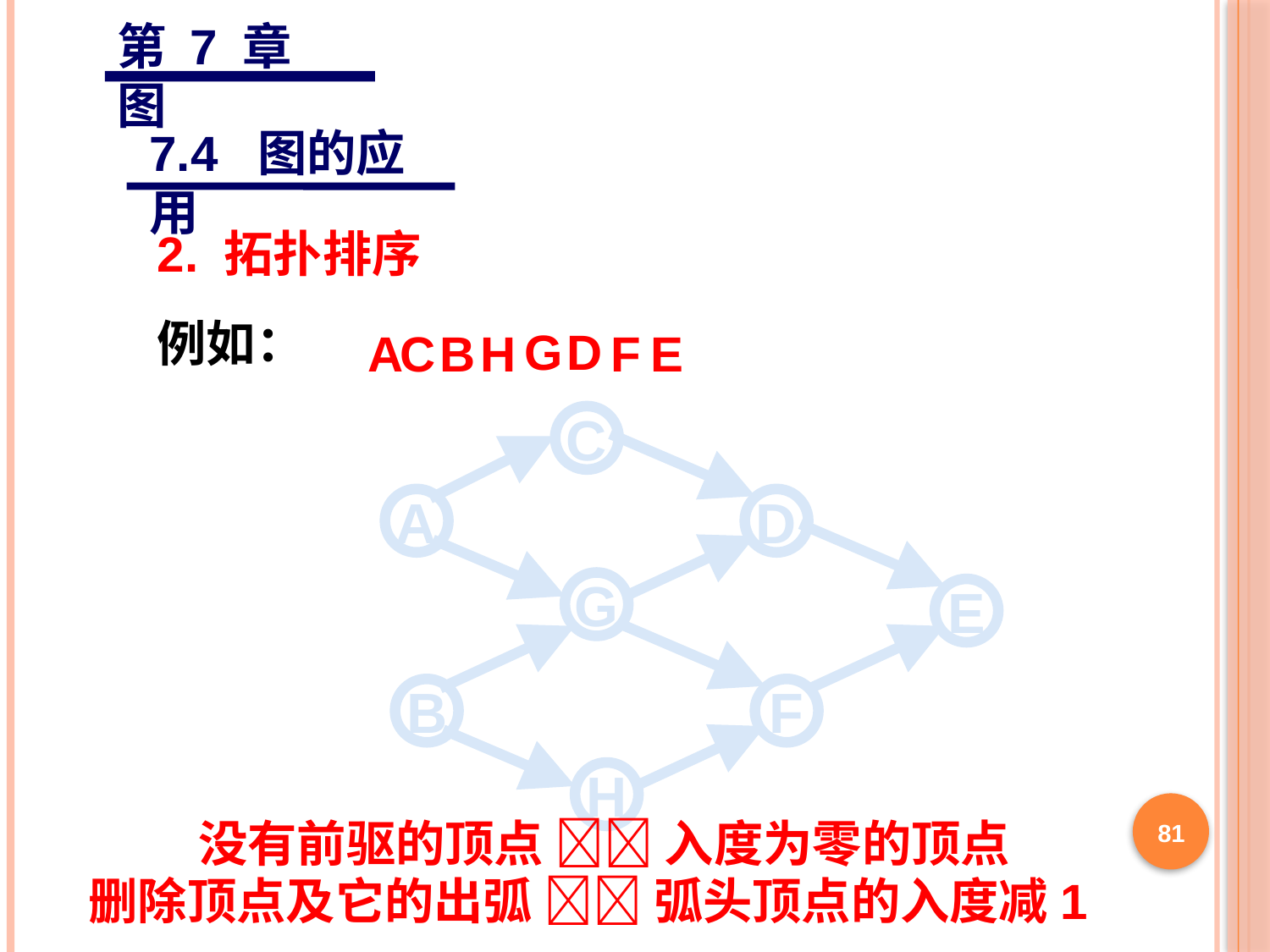

第 7 章  图

7.4  图的应用

2. 拓扑排序
例如：
G
D
A
C
B
H
F
E
C

A
D

G
E

B
F

H
C

A
D

G
E

B
F

H
81
没有前驱的顶点 ≡≡ 入度为零的顶点
删除顶点及它的出弧 ≡≡ 弧头顶点的入度减1